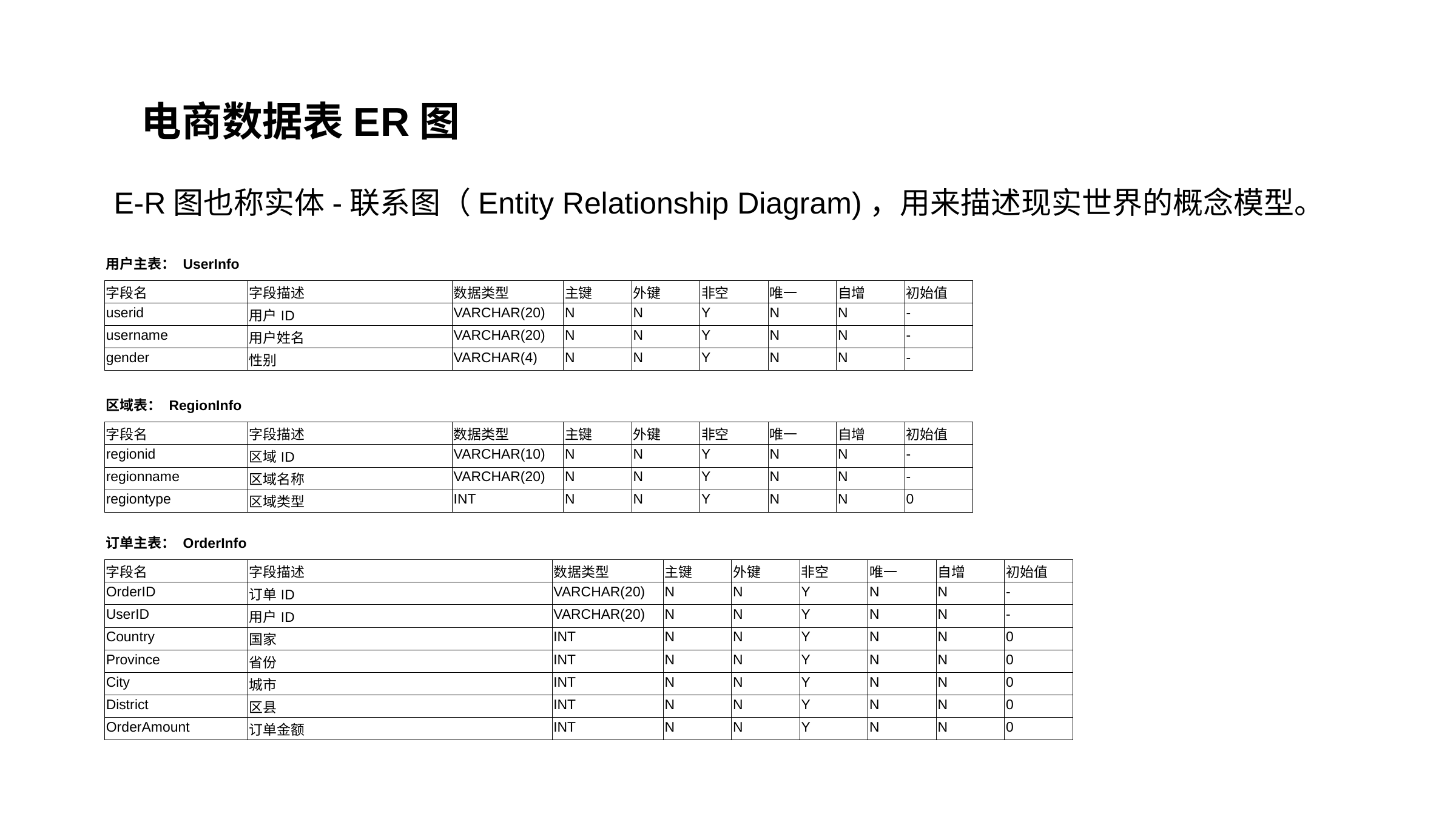

#
电商数据表ER图
E-R图也称实体-联系图（Entity Relationship Diagram)，用来描述现实世界的概念模型。
| 用户主表： UserInfo |
| --- |
| 字段名 | 字段描述 | 数据类型 | 主键 | 外键 | 非空 | 唯一 | 自增 | 初始值 |
| --- | --- | --- | --- | --- | --- | --- | --- | --- |
| userid | 用户ID | VARCHAR(20) | N | N | Y | N | N | - |
| username | 用户姓名 | VARCHAR(20) | N | N | Y | N | N | - |
| gender | 性别 | VARCHAR(4) | N | N | Y | N | N | - |
| 区域表： RegionInfo |
| --- |
| 字段名 | 字段描述 | 数据类型 | 主键 | 外键 | 非空 | 唯一 | 自增 | 初始值 |
| --- | --- | --- | --- | --- | --- | --- | --- | --- |
| regionid | 区域ID | VARCHAR(10) | N | N | Y | N | N | - |
| regionname | 区域名称 | VARCHAR(20) | N | N | Y | N | N | - |
| regiontype | 区域类型 | INT | N | N | Y | N | N | 0 |
| 订单主表： OrderInfo |
| --- |
| 字段名 | 字段描述 | 数据类型 | 主键 | 外键 | 非空 | 唯一 | 自增 | 初始值 |
| --- | --- | --- | --- | --- | --- | --- | --- | --- |
| OrderID | 订单ID | VARCHAR(20) | N | N | Y | N | N | - |
| UserID | 用户ID | VARCHAR(20) | N | N | Y | N | N | - |
| Country | 国家 | INT | N | N | Y | N | N | 0 |
| Province | 省份 | INT | N | N | Y | N | N | 0 |
| City | 城市 | INT | N | N | Y | N | N | 0 |
| District | 区县 | INT | N | N | Y | N | N | 0 |
| OrderAmount | 订单金额 | INT | N | N | Y | N | N | 0 |